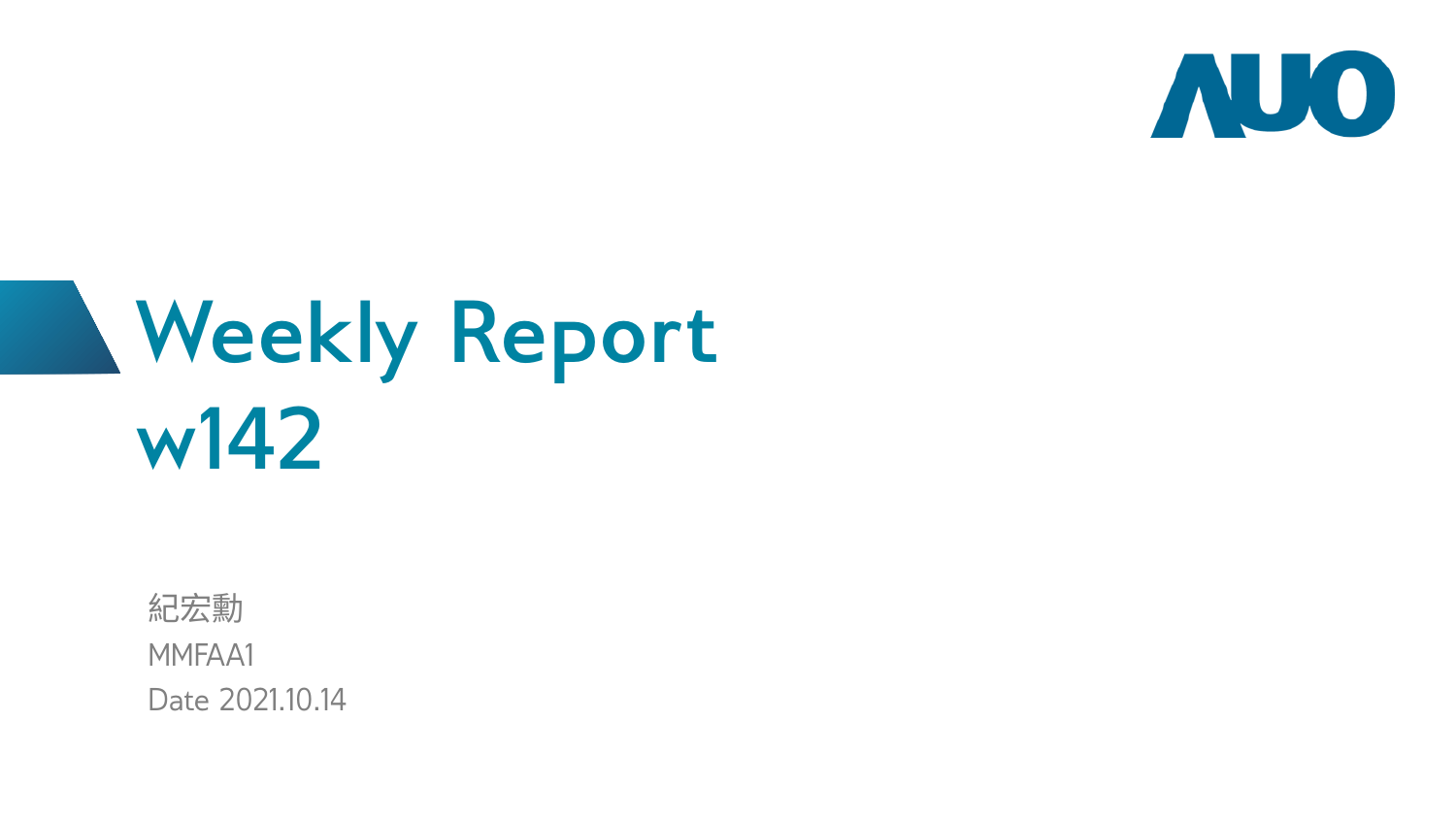

# Weekly Report w142
紀宏勳
MMFAA1
Date 2021.10.14